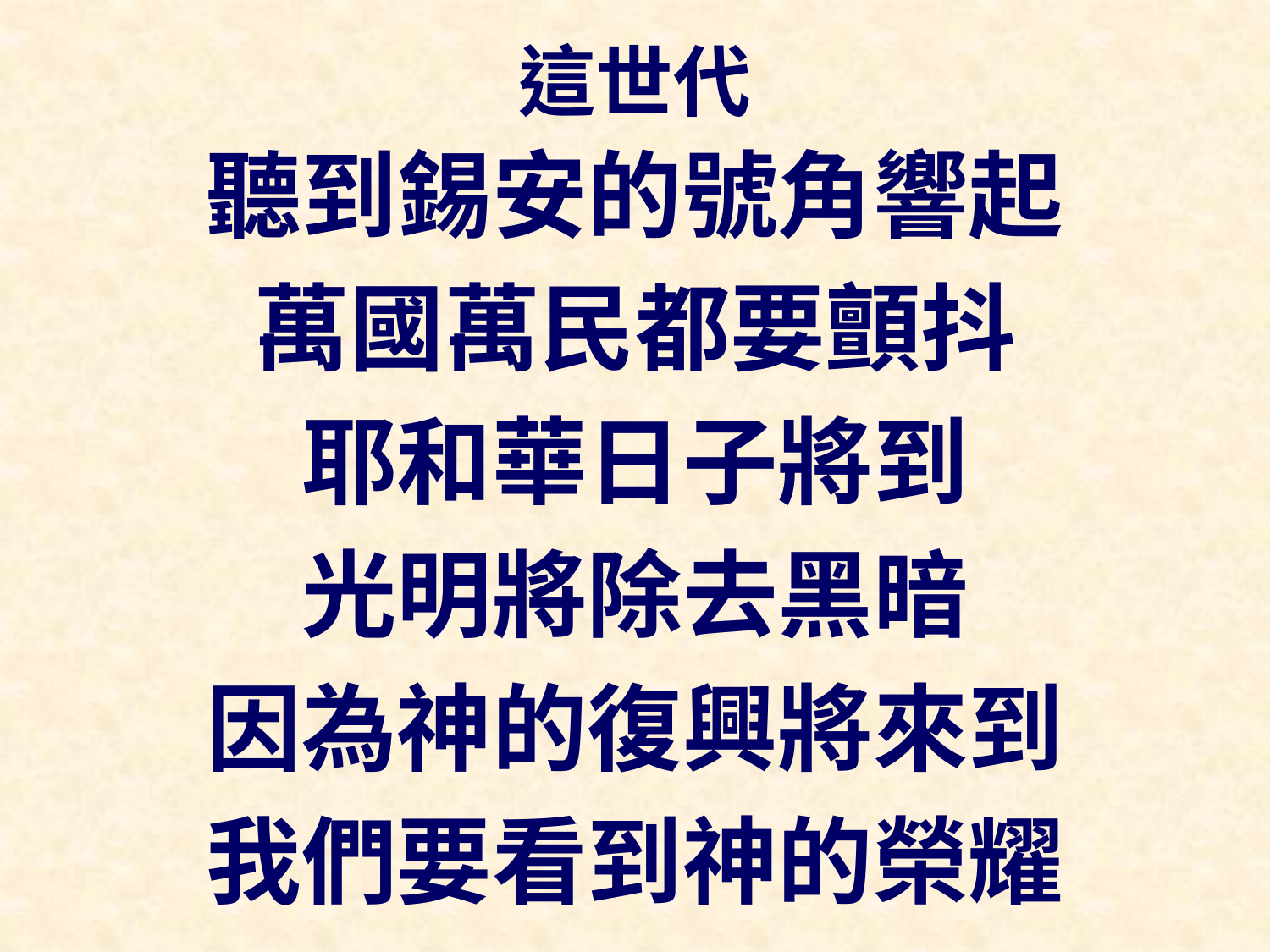

# 這世代
聽到錫安的號角響起
萬國萬民都要顫抖
耶和華日子將到
光明將除去黑暗
因為神的復興將來到
我們要看到神的榮耀